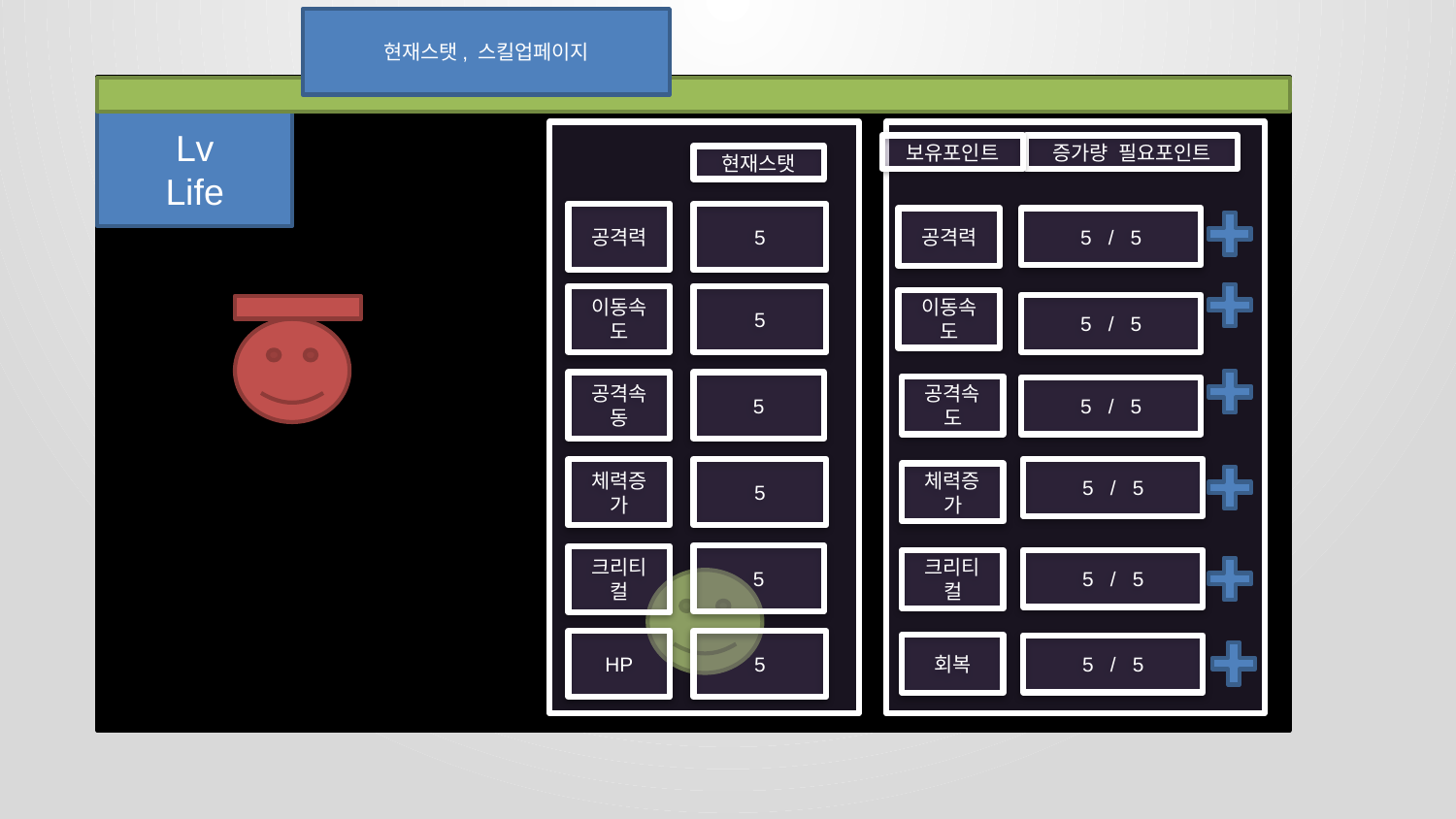

현재스탯, 스킬업페이지

Lv
Life

공격력
5

증가량  필요포인트
보유포인트
현재스탯
5

공격력
5   /   5

이동속도
5
이동속도
5   /   5

공격속동
공격속도
5   /   5
5
5   /   5

체력증가
체력증가
5
크리티컬
5   /   5

크리티컬

HP
5
회복

5   /   5